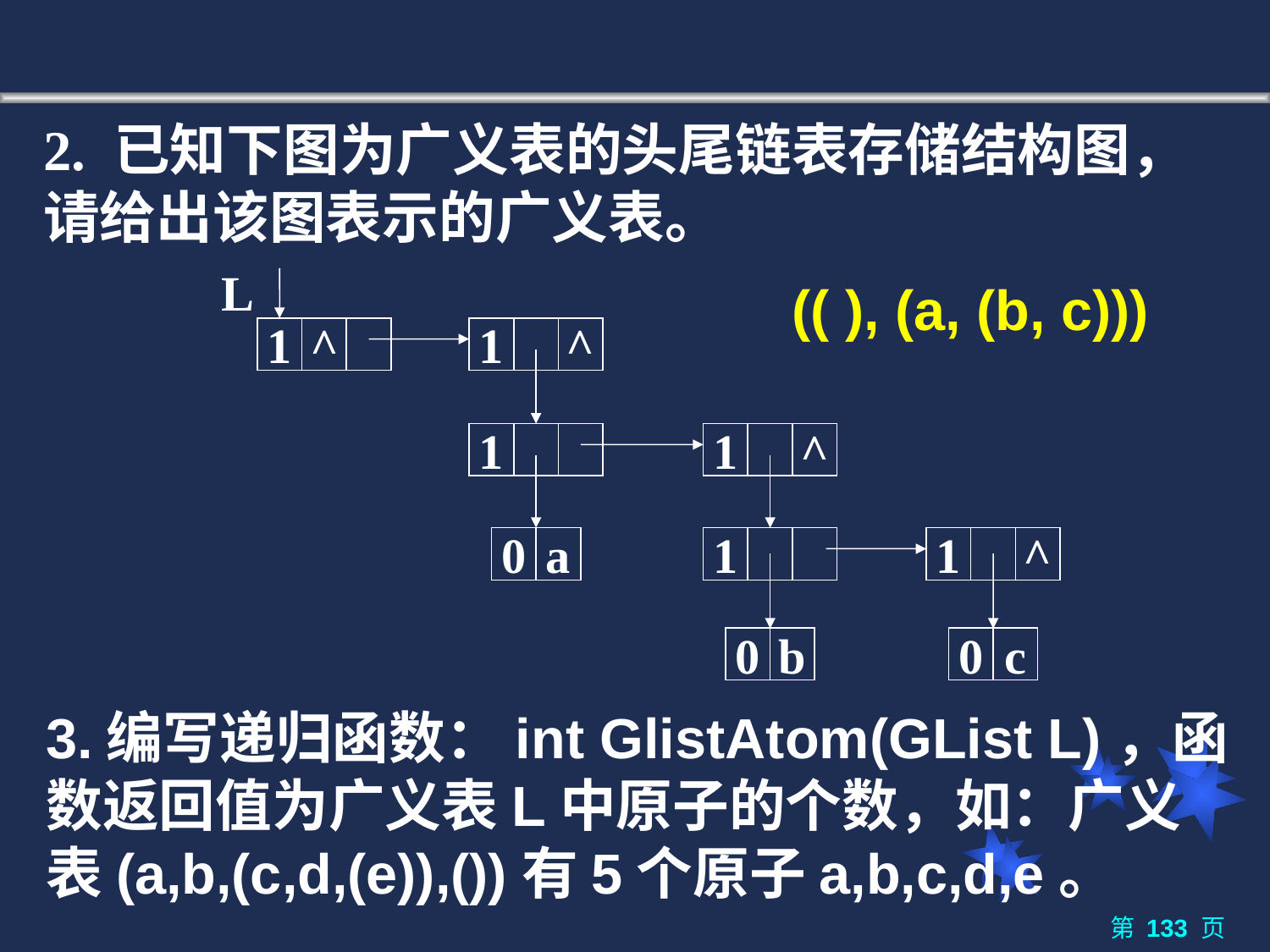

2. 已知下图为广义表的头尾链表存储结构图，请给出该图表示的广义表。
L

1
^

1

^

1

1

^

0
a
1

1

^

0
b
0
c
(( ), (a, (b, c)))
3.编写递归函数：int GlistAtom(GList L)，函数返回值为广义表L中原子的个数，如：广义表(a,b,(c,d,(e)),())有5个原子a,b,c,d,e。
第 133 页